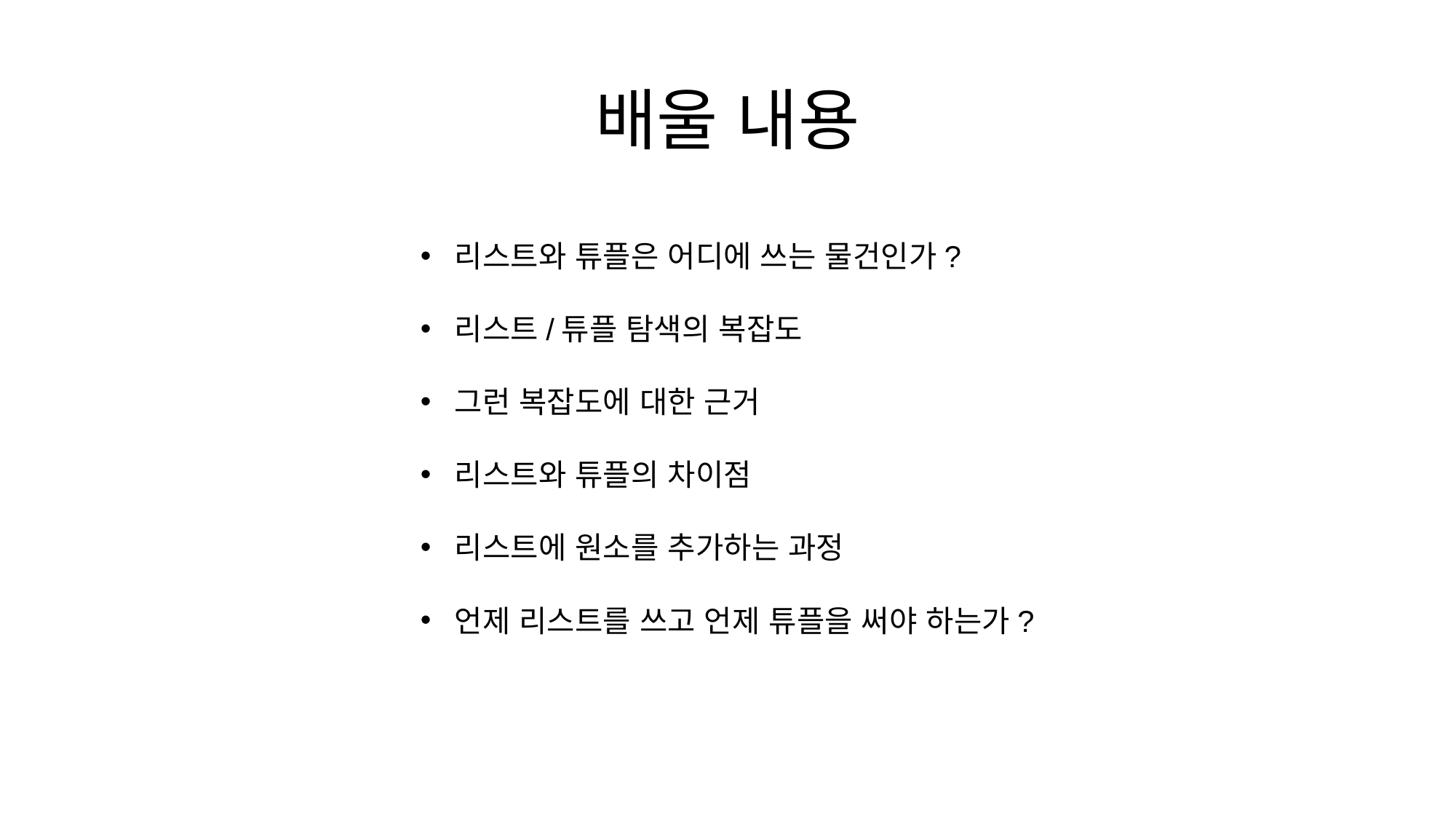

# 배울 내용
리스트와 튜플은 어디에 쓰는 물건인가?

리스트/튜플 탐색의 복잡도

그런 복잡도에 대한 근거

리스트와 튜플의 차이점

리스트에 원소를 추가하는 과정

언제 리스트를 쓰고 언제 튜플을 써야 하는가?